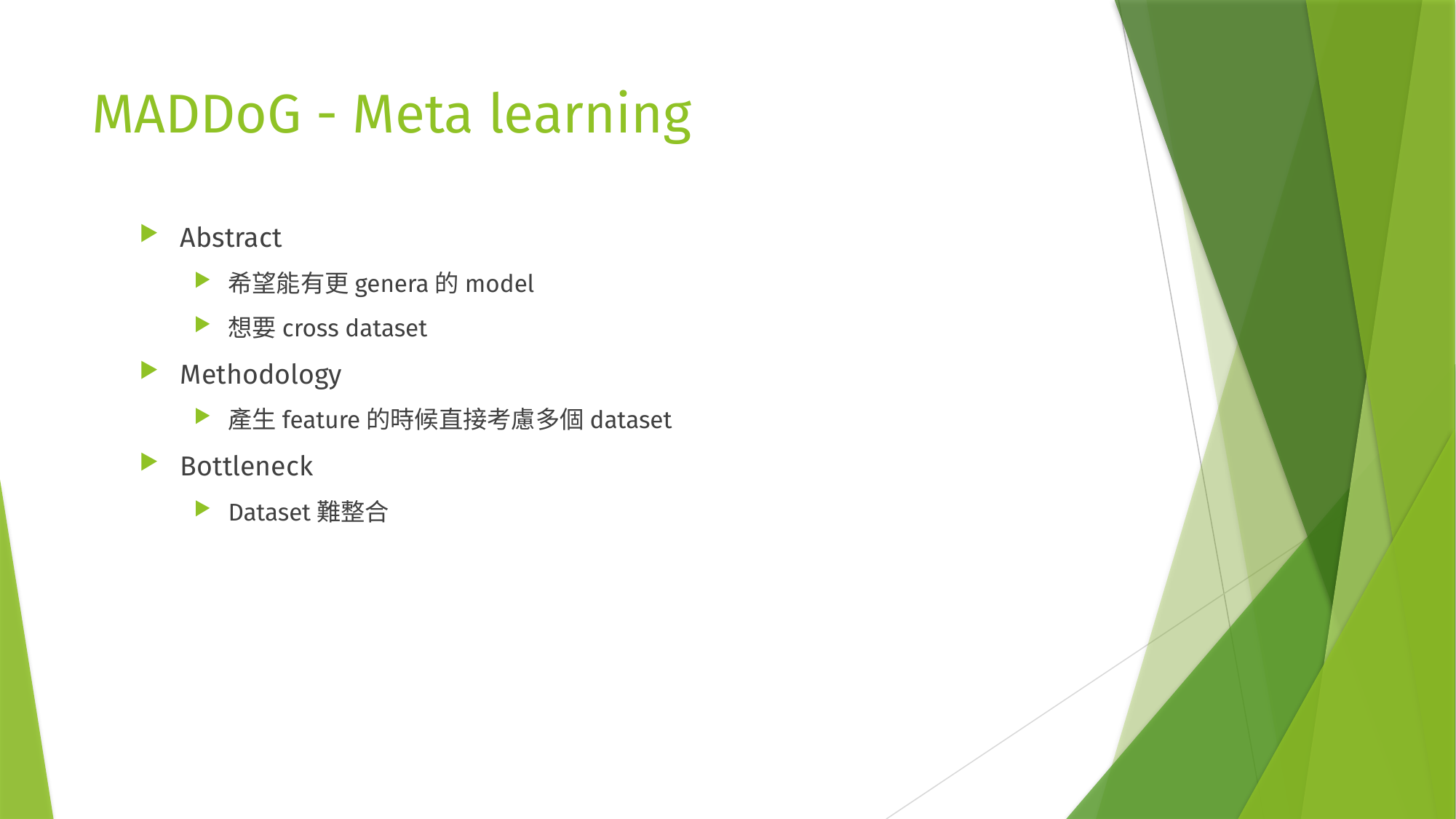

# MADDoG - Meta learning
Abstract
希望能有更genera的model
想要cross dataset
Methodology
產生feature的時候直接考慮多個dataset
Bottleneck
Dataset難整合